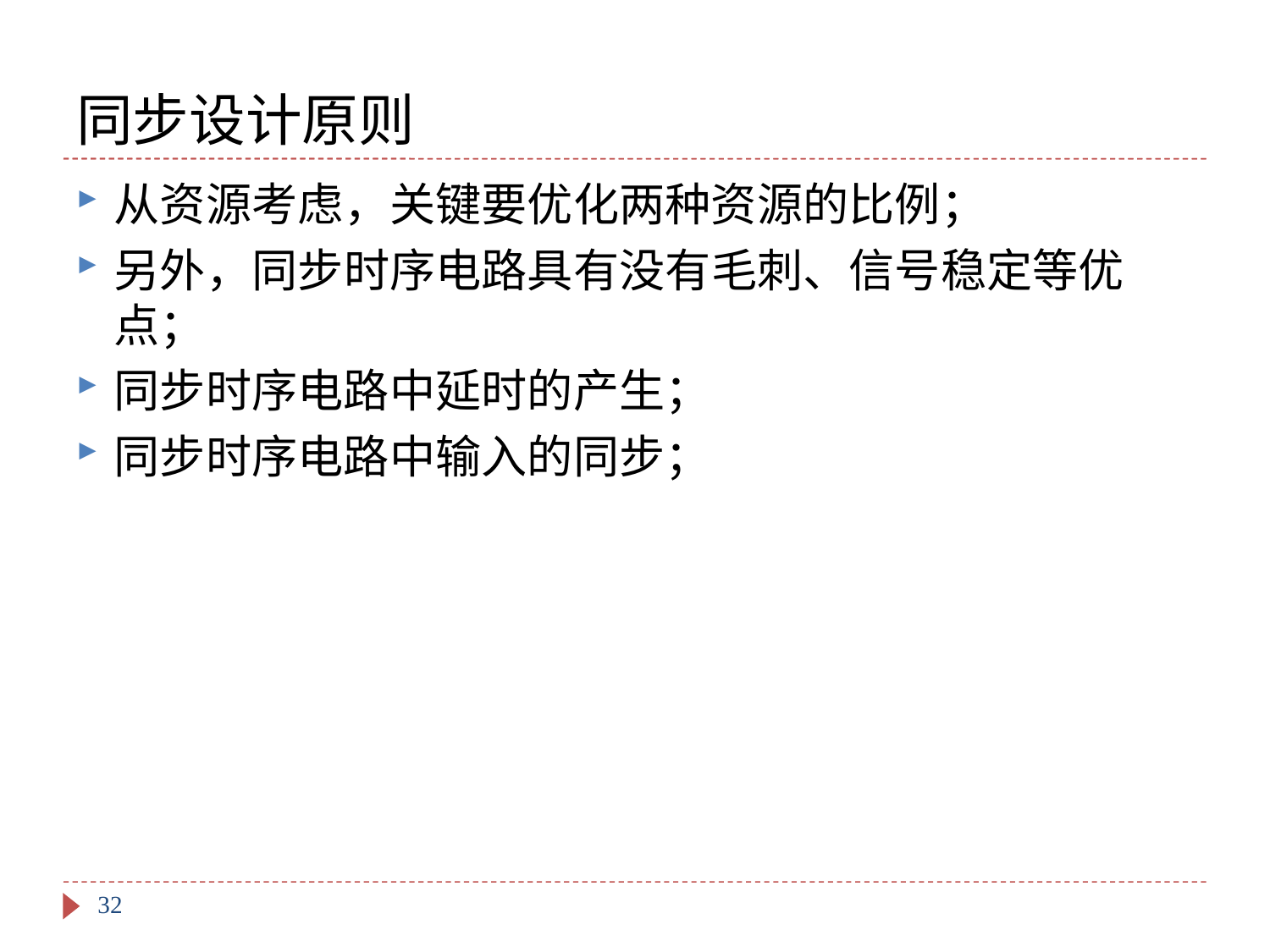

# 同步设计原则
从资源考虑，关键要优化两种资源的比例；
另外，同步时序电路具有没有毛刺、信号稳定等优点；
同步时序电路中延时的产生；
同步时序电路中输入的同步；

32